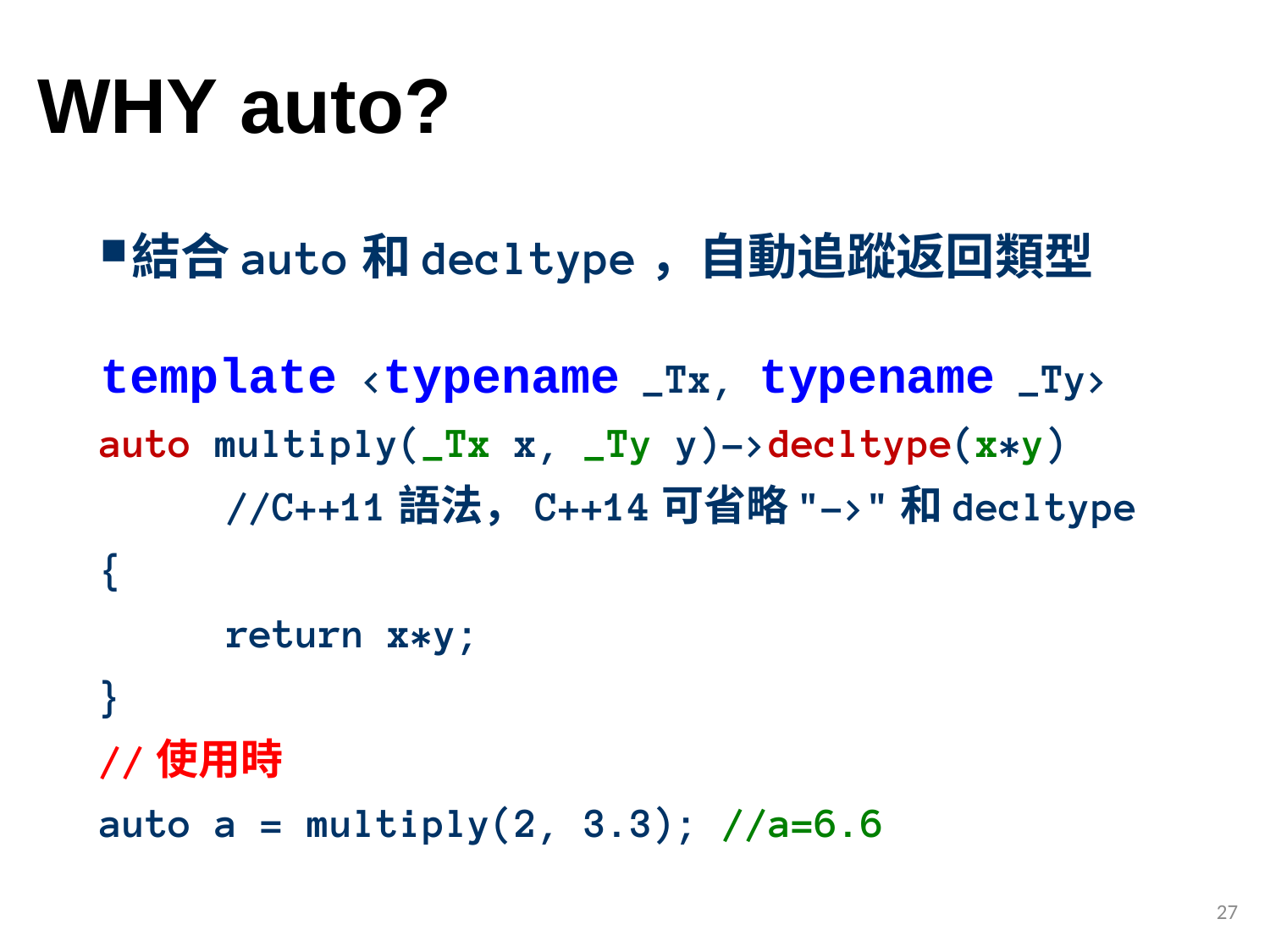

# WHY auto?
結合auto和decltype，自動追蹤返回類型

template <typename _Tx, typename _Ty>
auto multiply(_Tx x, _Ty y)->decltype(x*y)
	//C++11語法，C++14可省略"->"和decltype
{
	return x*y;
}
//使用時
auto a = multiply(2, 3.3); //a=6.6
27